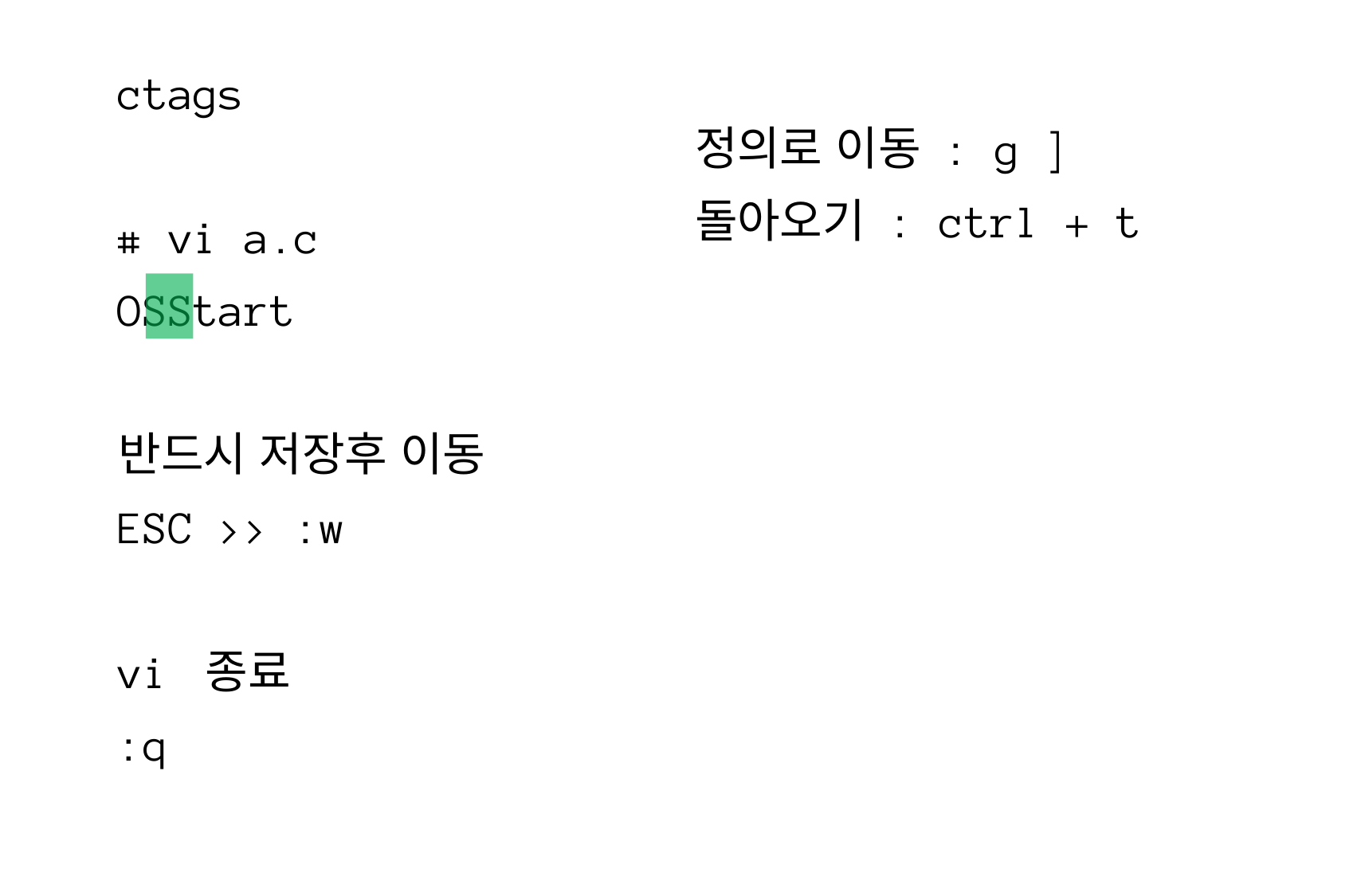

ctags

# vi a.c
OSStart

반드시 저장후 이동
ESC >> :w

vi 종료
:q
정의로 이동 : g ]
돌아오기 : ctrl + t